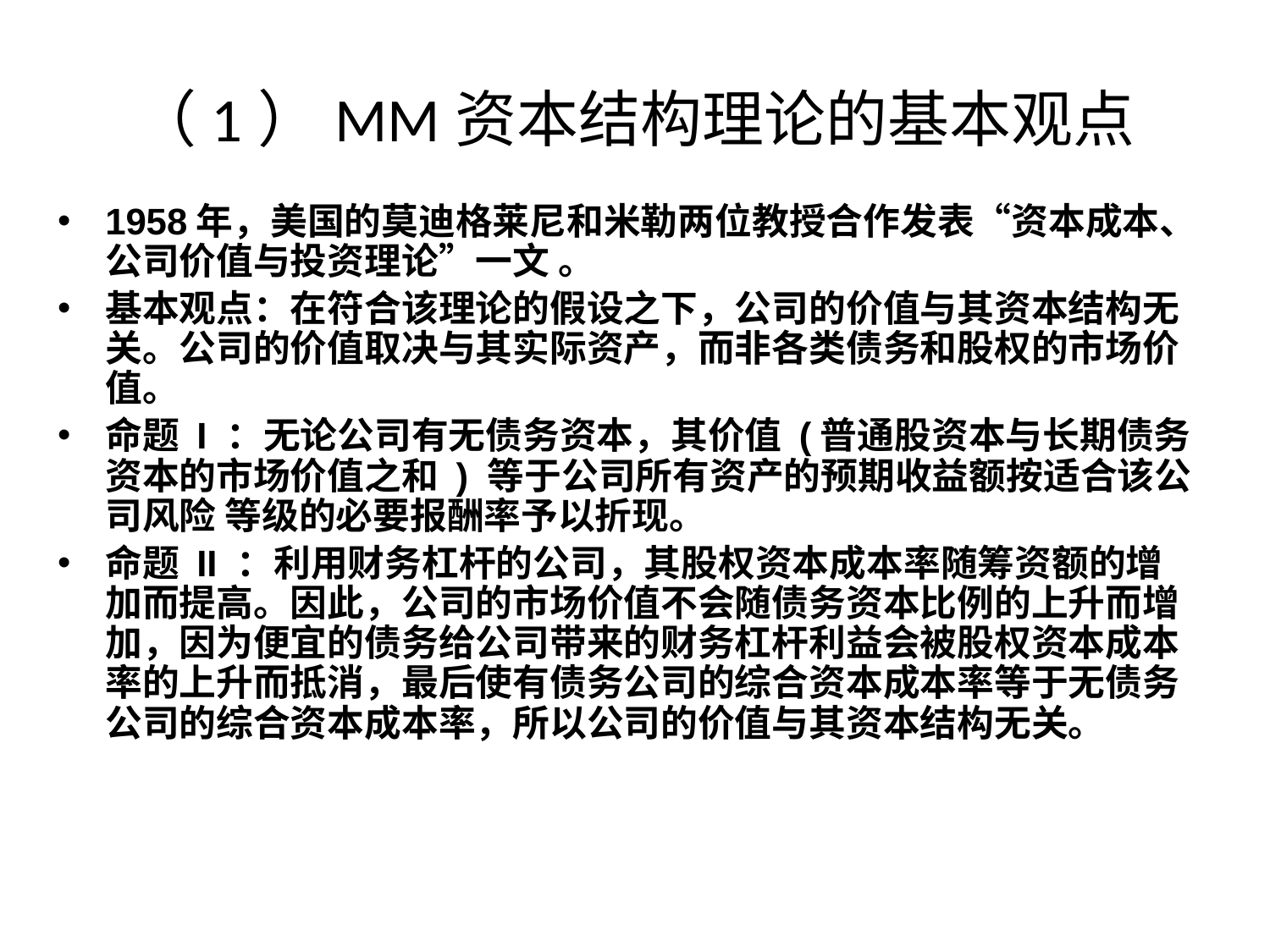

（1）MM资本结构理论的基本观点
1958年，美国的莫迪格莱尼和米勒两位教授合作发表“资本成本、公司价值与投资理论”一文 。
基本观点：在符合该理论的假设之下，公司的价值与其资本结构无关。公司的价值取决与其实际资产，而非各类债务和股权的市场价值。
命题 I ：无论公司有无债务资本，其价值 (普通股资本与长期债务资本的市场价值之和 ) 等于公司所有资产的预期收益额按适合该公司风险 等级的必要报酬率予以折现。
命题 II ：利用财务杠杆的公司，其股权资本成本率随筹资额的增加而提高。因此，公司的市场价值不会随债务资本比例的上升而增加，因为便宜的债务给公司带来的财务杠杆利益会被股权资本成本率的上升而抵消，最后使有债务公司的综合资本成本率等于无债务公司的综合资本成本率，所以公司的价值与其资本结构无关。